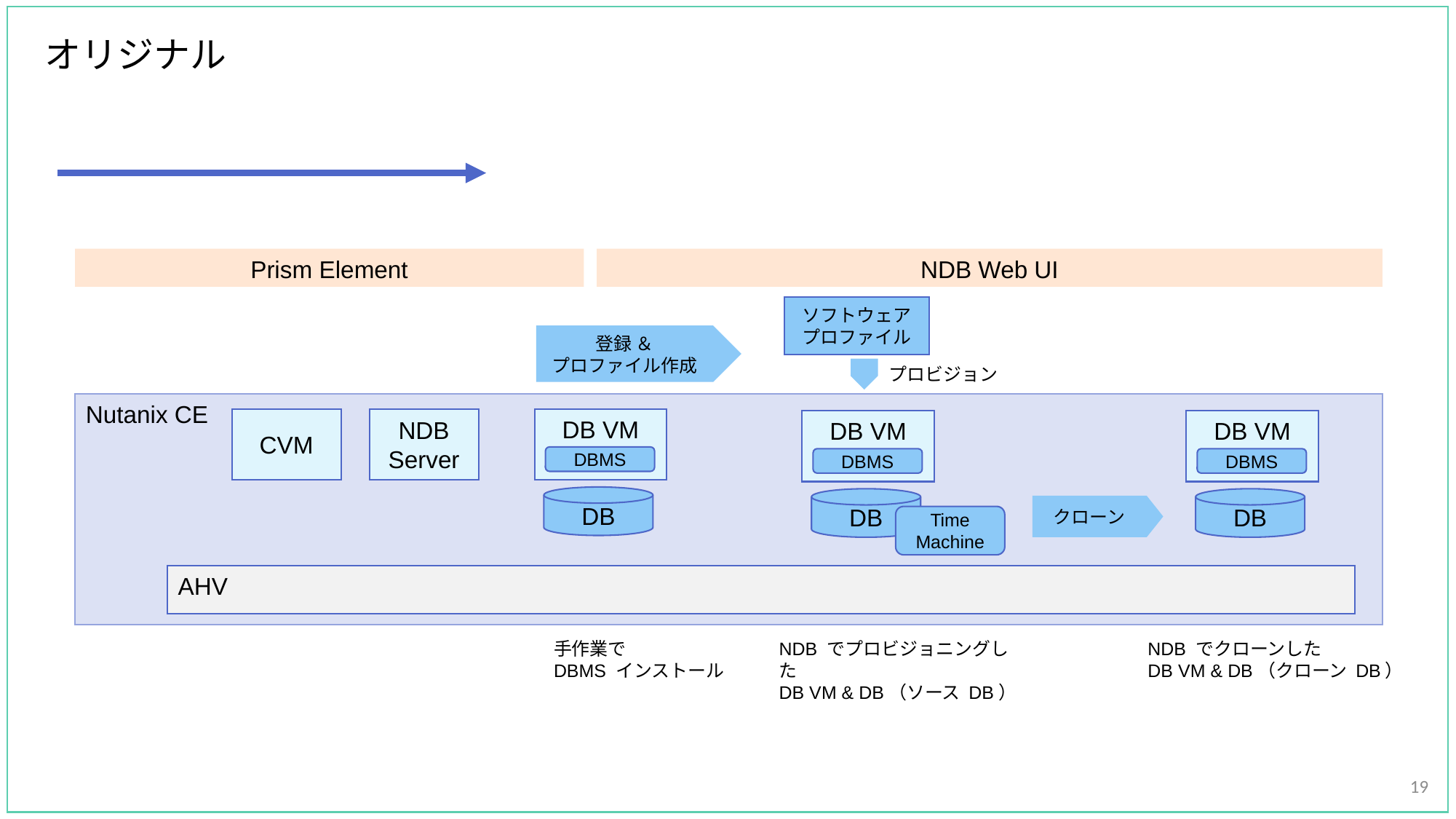

# オリジナル
Prism Element
NDB Web UI
ソフトウェア
プロファイル
登録 ＆
プロファイル作成
プロビジョン

Nutanix CE
CVM
NDB
Server
DB VM
DB VM
DB VM
DBMS
DBMS
DBMS
DB
DB
DB
クローン
Time Machine
AHV
手作業で
DBMS インストール
NDB でプロビジョニングした
DB VM & DB（ソース DB）
NDB でクローンした
DB VM & DB（クローン DB）
19